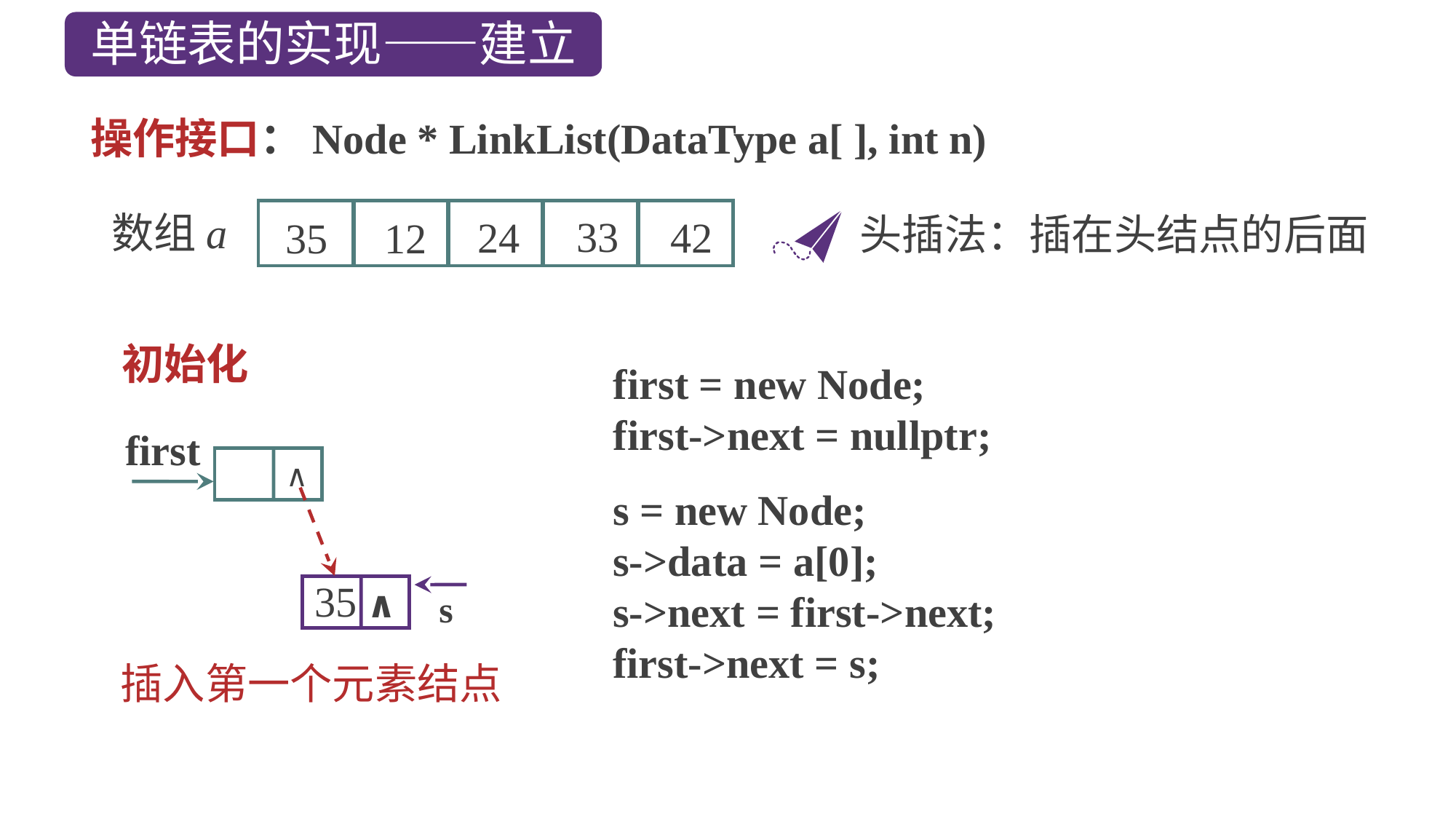

单链表的实现——建立

操作接口：Node * LinkList(DataType a[ ], int n)
数组a

 33
 24
 42
 35
 12
头插法：插在头结点的后面

初始化
first = new Node;
first->next = nullptr;
first

∧
s = new Node;
s->data = a[0];
s->next = first->next;
first->next = s;

∧
 35

s
插入第一个元素结点